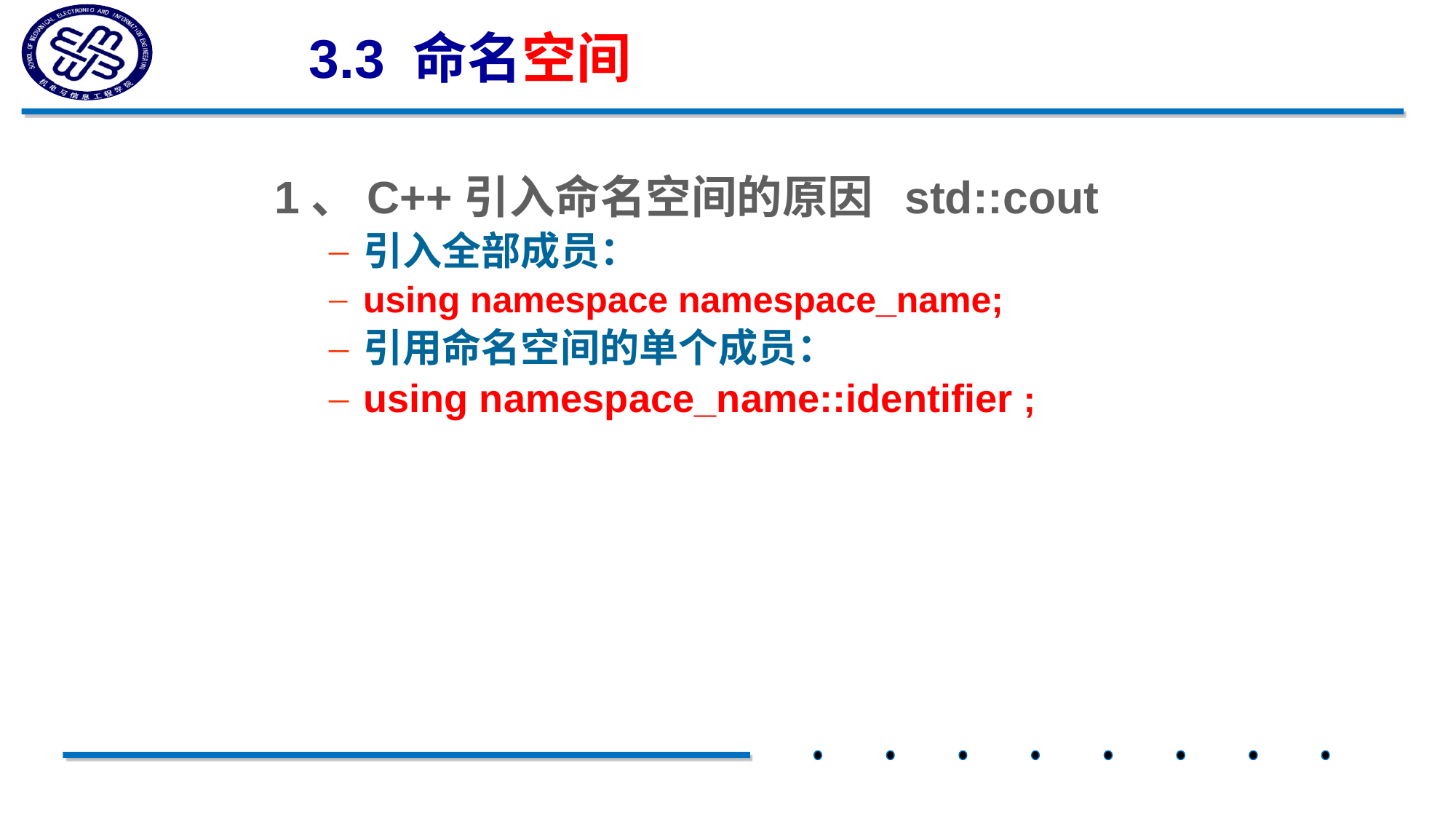

3.3 命名空间
1、C++引入命名空间的原因  std::cout
引入全部成员：
using namespace namespace_name;
引用命名空间的单个成员：
using namespace_name::identifier ;